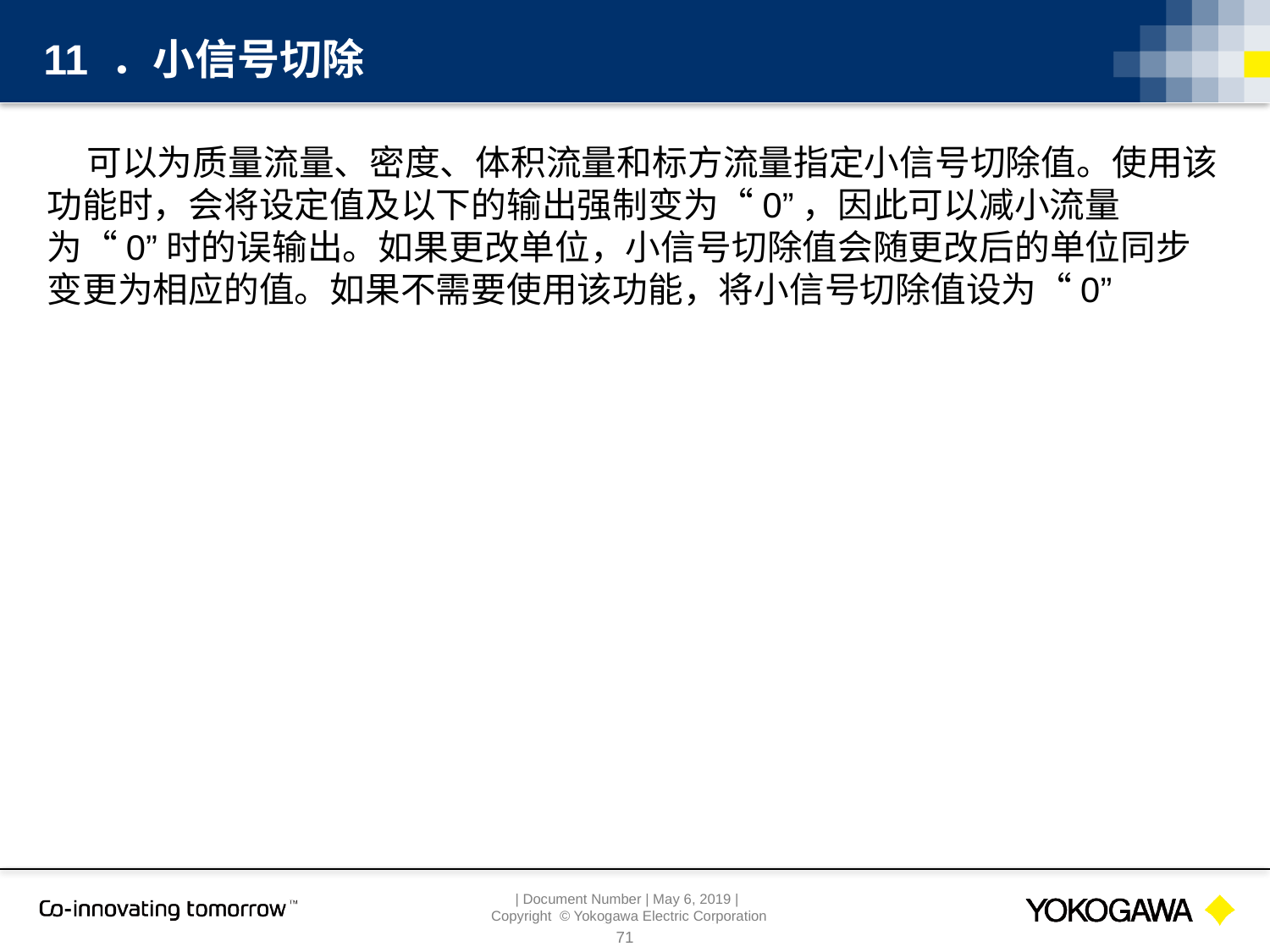

11 ．小信号切除

    可以为质量流量、密度、体积流量和标方流量指定小信号切除值。使用该功能时，会将设定值及以下的输出强制变为“0”，因此可以减小流量为“0”时的误输出。如果更改单位，小信号切除值会随更改后的单位同步变更为相应的值。如果不需要使用该功能，将小信号切除值设为“0”